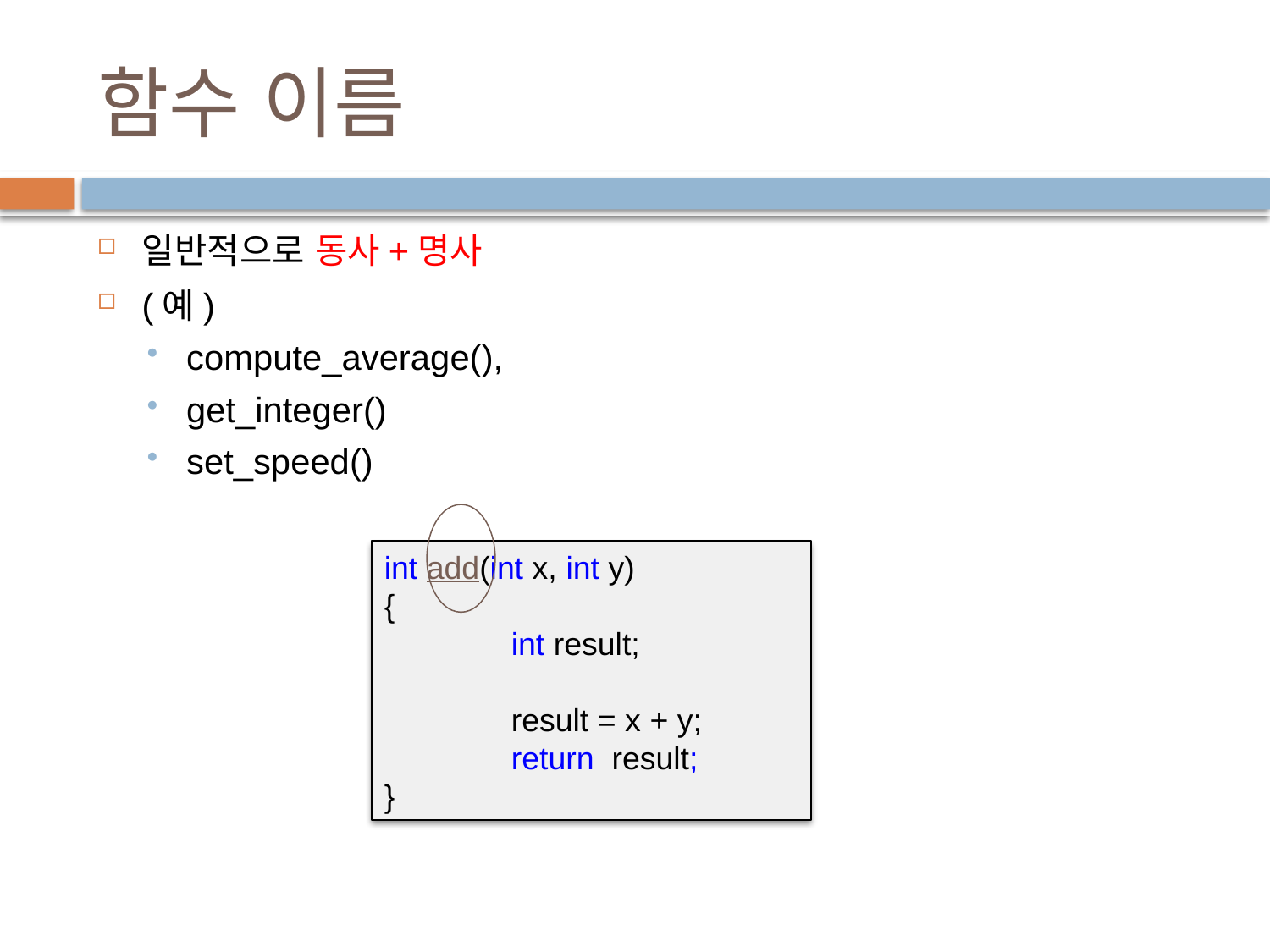

# 함수 이름
일반적으로 동사+명사
(예)
compute_average(),
get_integer()
set_speed()

int add(int x, int y)
{
	int result;

	result = x + y;
	return  result;
}